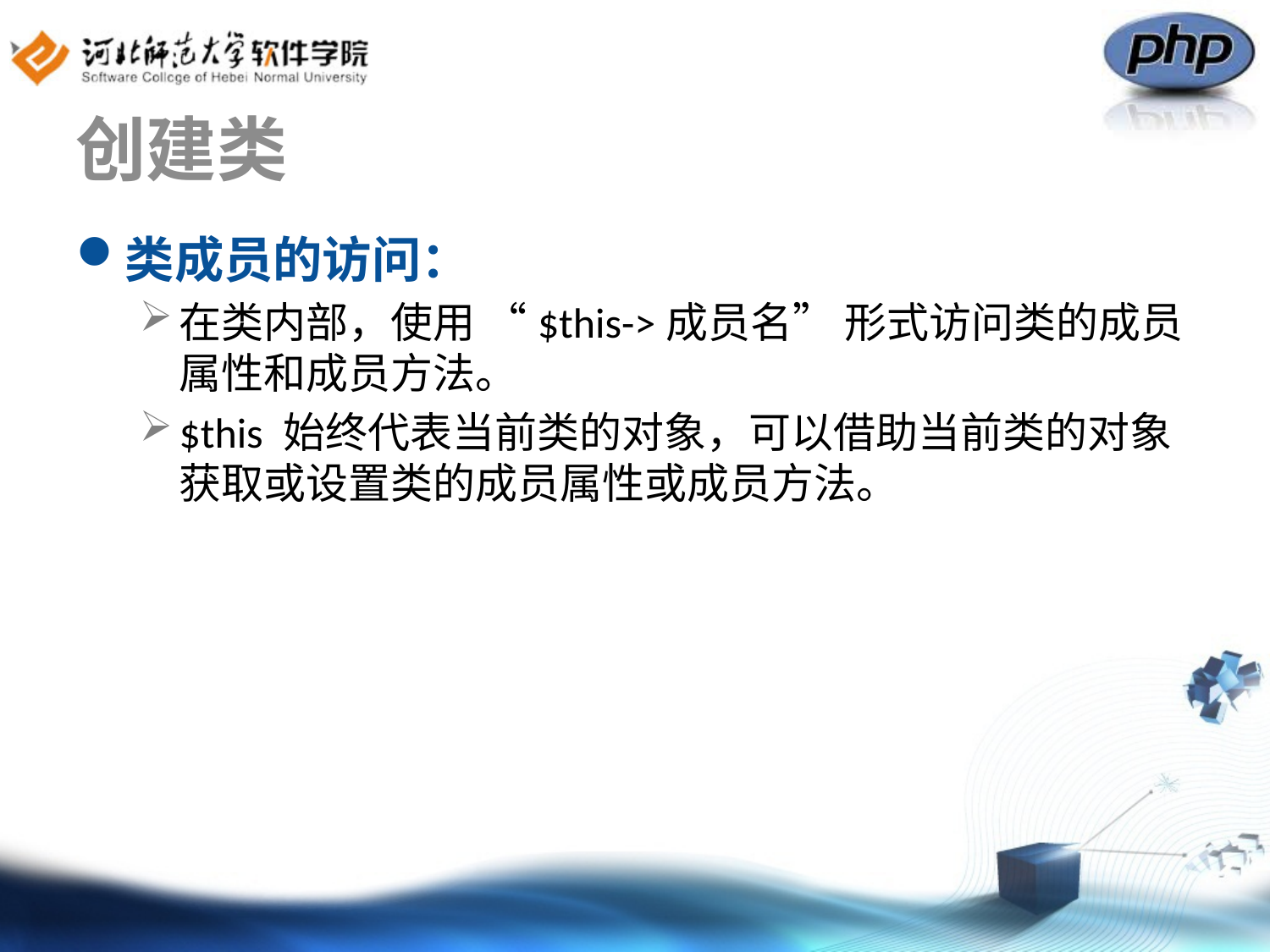

# 创建类
类成员的访问：
在类内部，使用 “$this->成员名” 形式访问类的成员属性和成员方法。
$this 始终代表当前类的对象，可以借助当前类的对象获取或设置类的成员属性或成员方法。